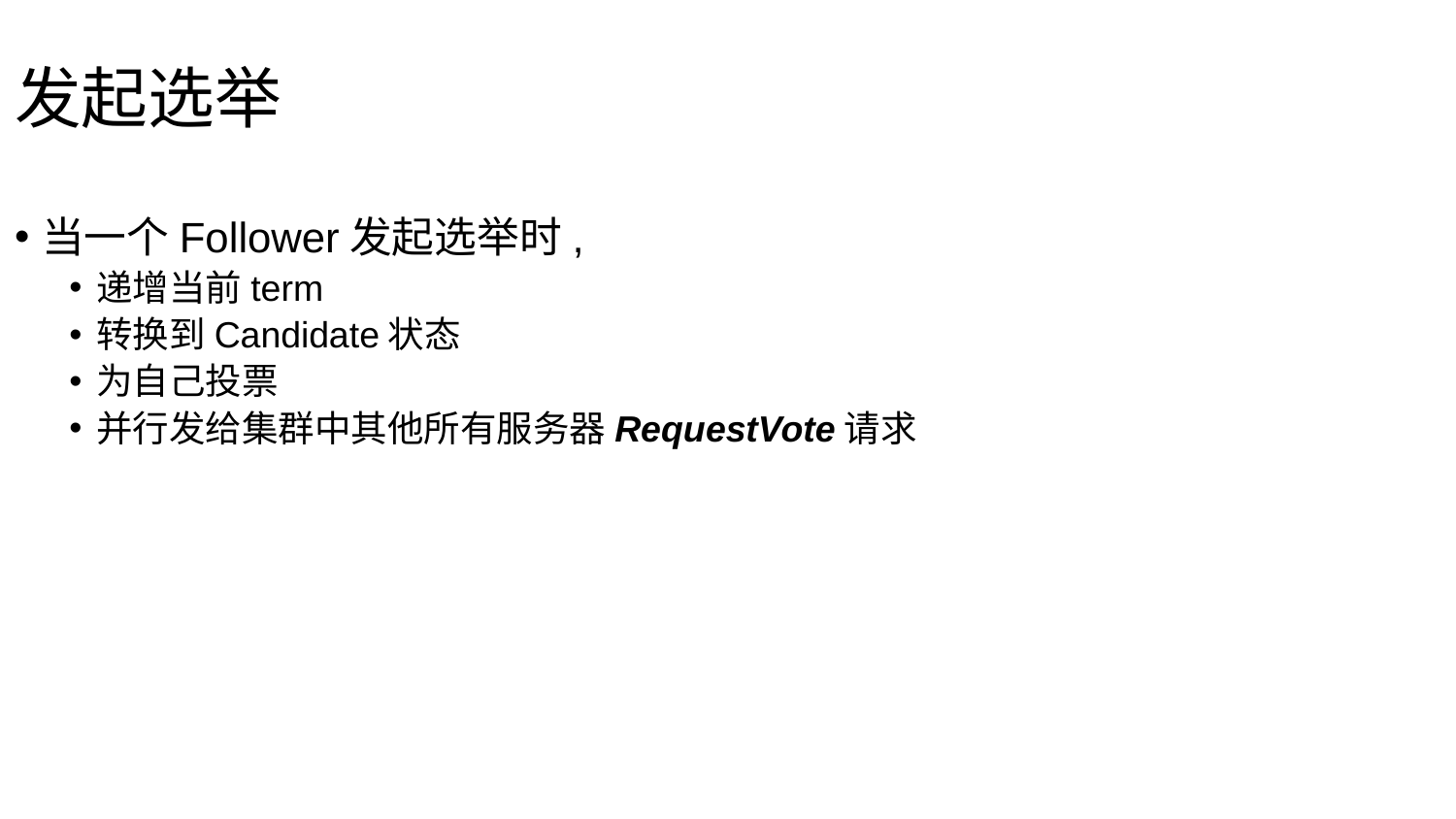

发起选举
当一个Follower发起选举时,
递增当前term
转换到Candidate状态
为自己投票
并行发给集群中其他所有服务器RequestVote请求